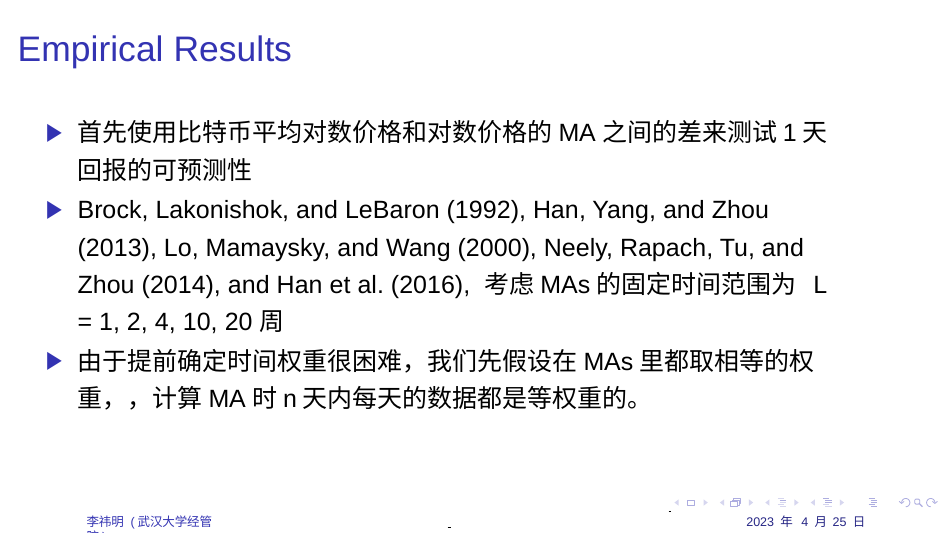

# Empirical Results
首先使用比特币平均对数价格和对数价格的MA之间的差来测试1天回报的可预测性
Brock, Lakonishok, and LeBaron (1992), Han, Yang, and Zhou (2013), Lo, Mamaysky, and Wang (2000), Neely, Rapach, Tu, and Zhou (2014), and Han et al. (2016), 考虑MAs的固定时间范围为  L = 1, 2, 4, 10, 20周
由于提前确定时间权重很困难，我们先假设在MAs里都取相等的权重，，计算MA时n天内每天的数据都是等权重的。

2023 年  4 月 25 日	31 / 63

李祎明 (武汉大学经管院)